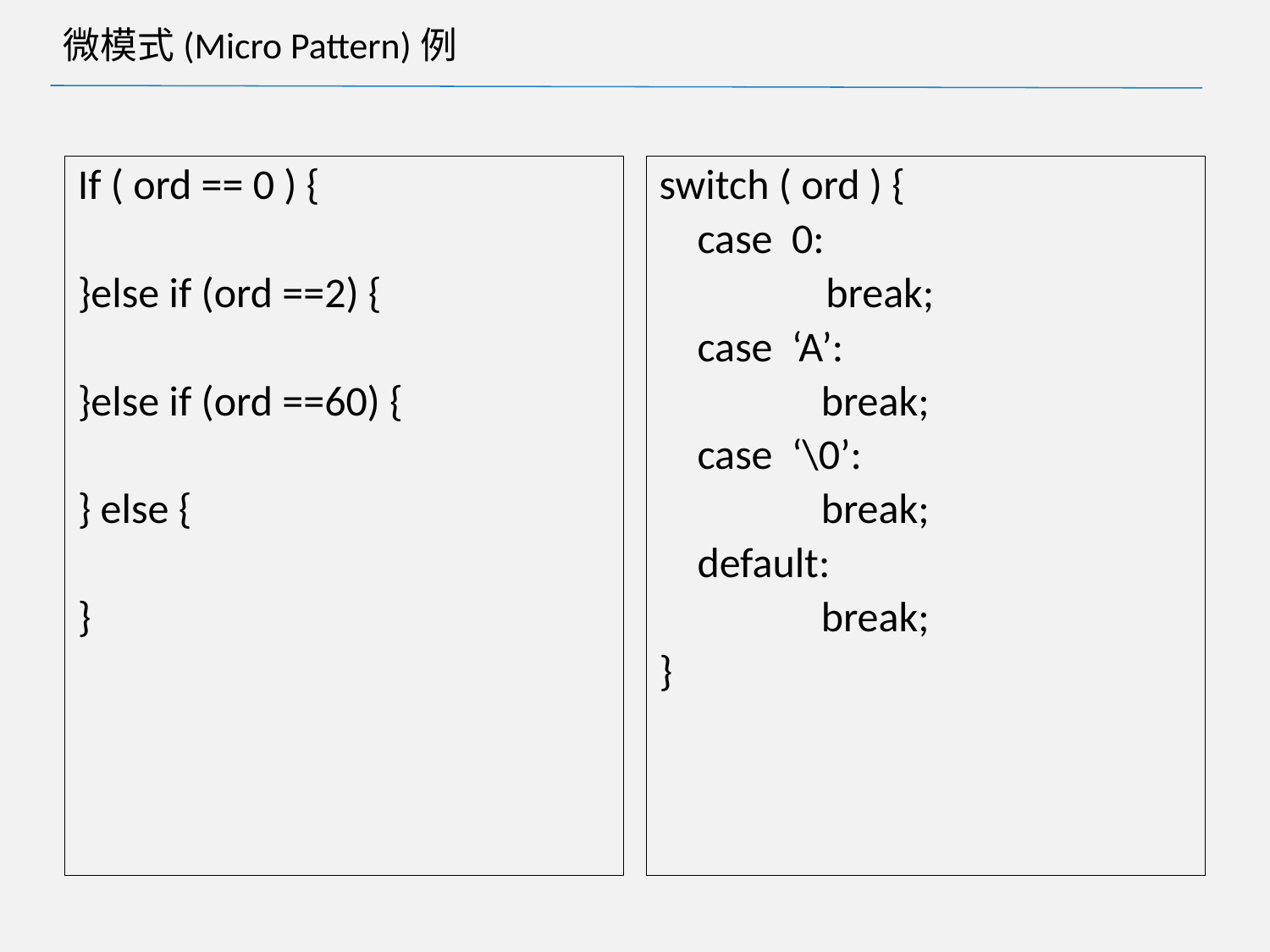

# 微模式(Micro Pattern)例
If ( ord == 0 ) {

}else if (ord ==2) {

}else if (ord ==60) {

} else {

}
switch ( ord ) {
    case  0:
	             break;
    case  ‘A’:
                 break;
    case  ‘\0’:
                 break;
    default:
                 break;
}